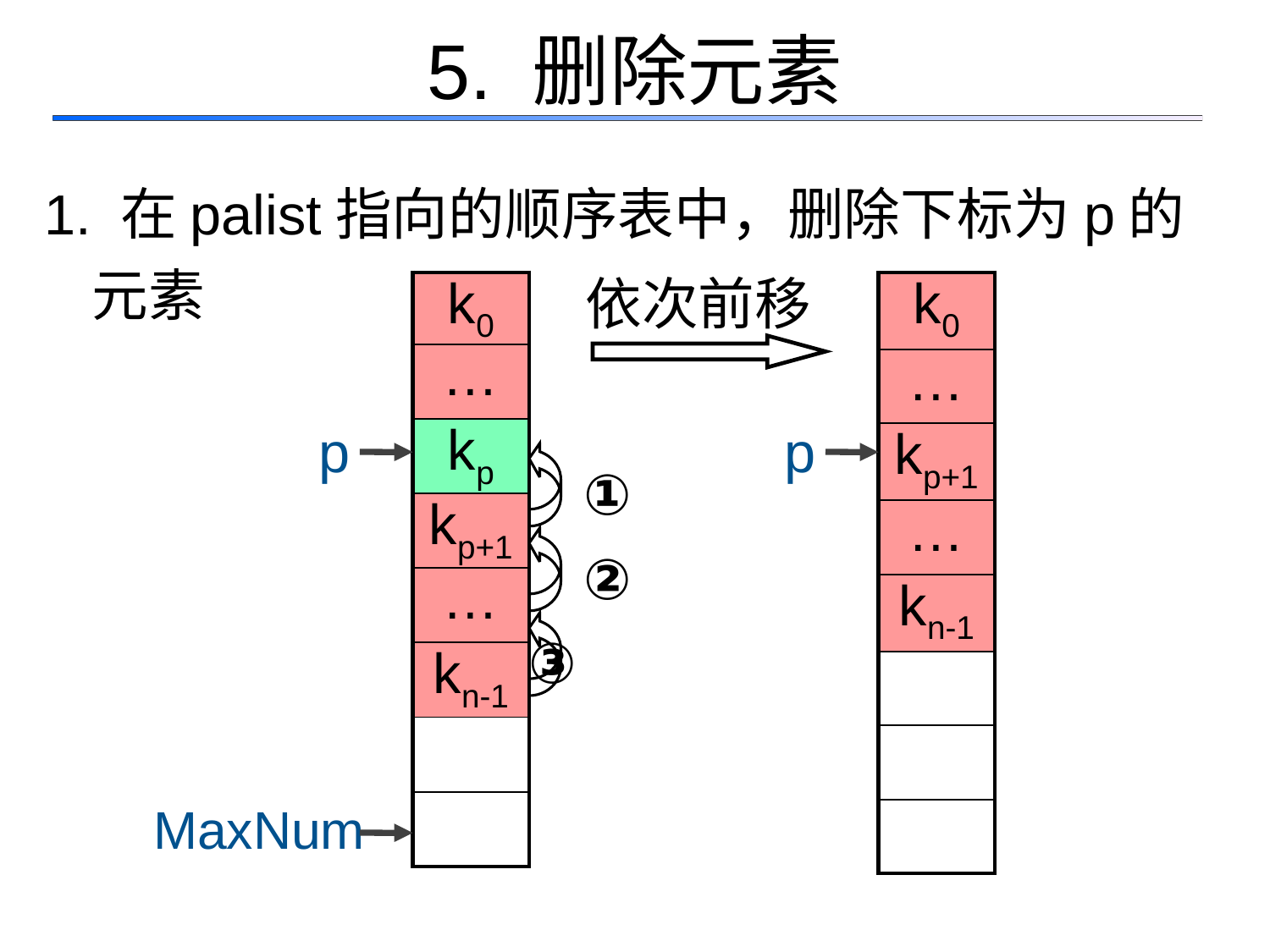

# 5. 删除元素

1. 在palist指向的顺序表中，删除下标为p的元素
依次前移
| k0 |
| --- |
| … |
| kp |
| kp+1 |
| … |
| kn-1 |
|  |
|  |
| k0 |
| --- |
| … |
| kp+1 |
| … |
| kn-1 |
|  |
|  |
|  |

p
p

①

②

③
MaxNum